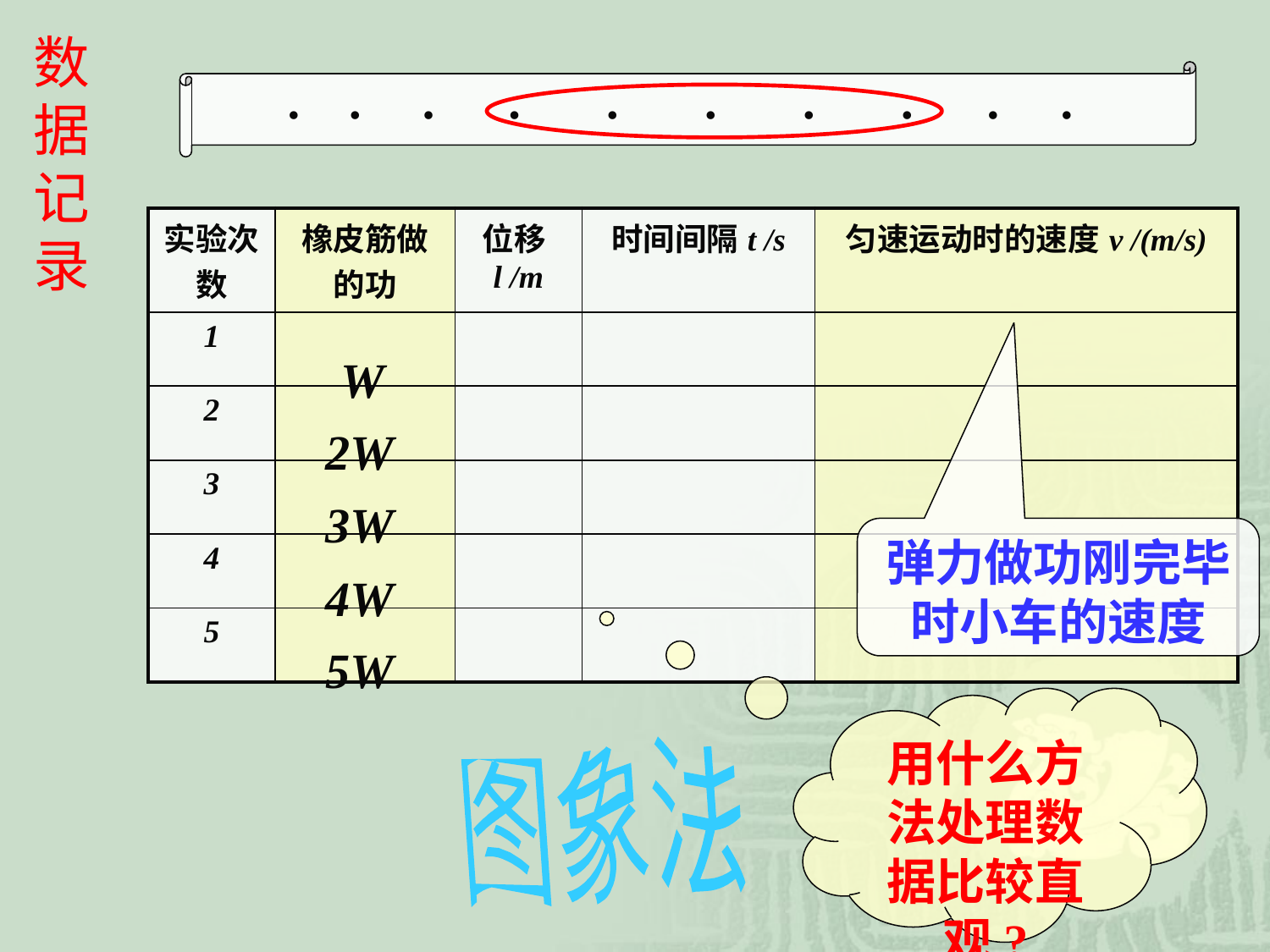

数据记录

.    .     .      .       .       .       .       .      .     .

| 实验次数 | 橡皮筋做的功 | 位移l /m | 时间间隔t /s | 匀速运动时的速度v /(m/s) |
| --- | --- | --- | --- | --- |
| 1 |  |  |  |  |
| 2 |  |  |  |  |
| 3 |  |  |  |  |
| 4 |  |  |  |  |
| 5 |  |  |  |  |
W
2W
3W
弹力做功刚完毕时小车的速度
4W
5W
用什么方法处理数据比较直观?
图象法